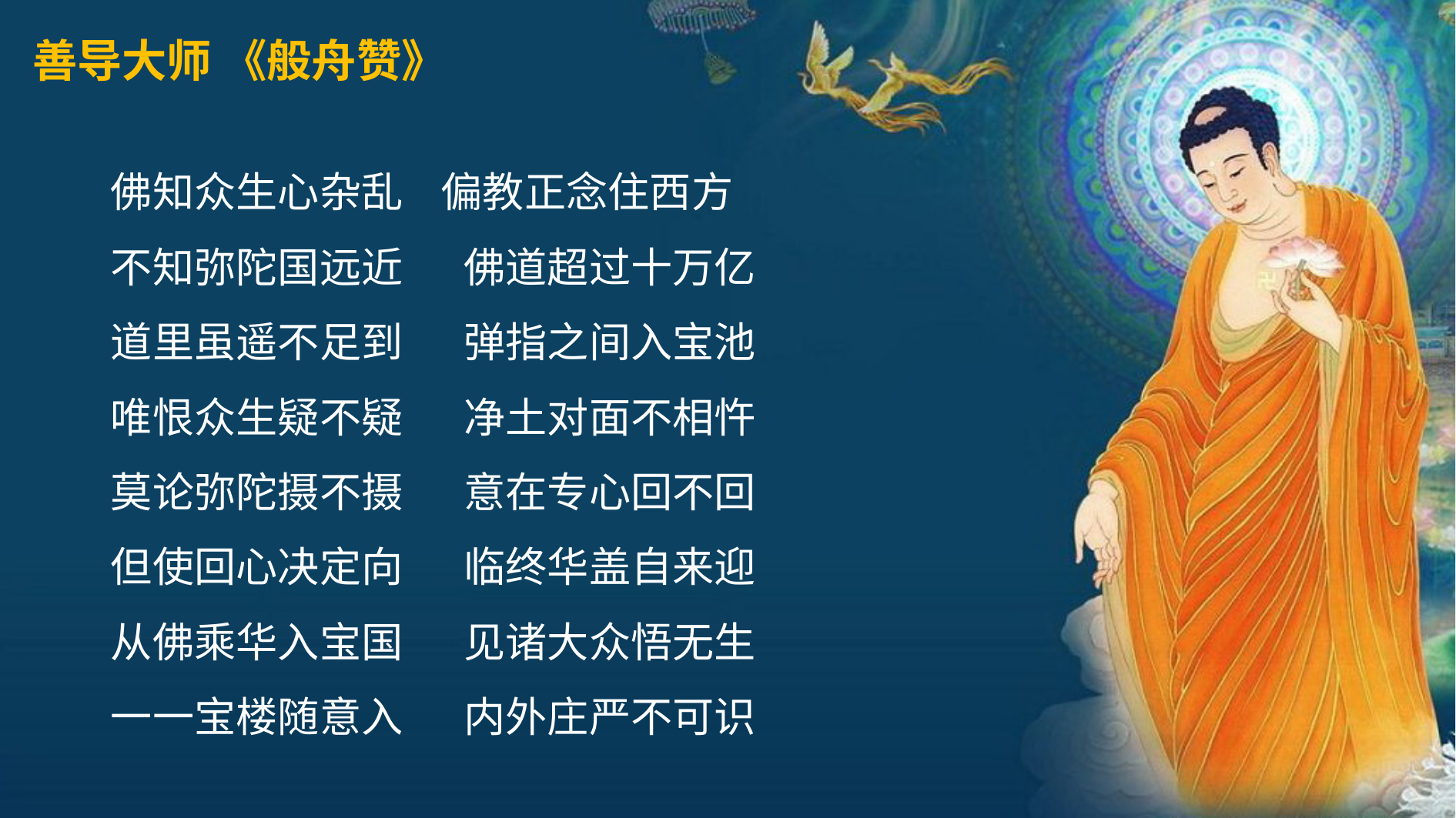

善导大师 《般舟赞》
佛知众生心杂乱    偏教正念住西方
不知弥陀国远近　  佛道超过十万亿
道里虽遥不足到  　弹指之间入宝池
唯恨众生疑不疑　  净土对面不相忤
莫论弥陀摄不摄  　意在专心回不回
但使回心决定向  　临终华盖自来迎
从佛乘华入宝国  　见诸大众悟无生
一一宝楼随意入　  内外庄严不可识